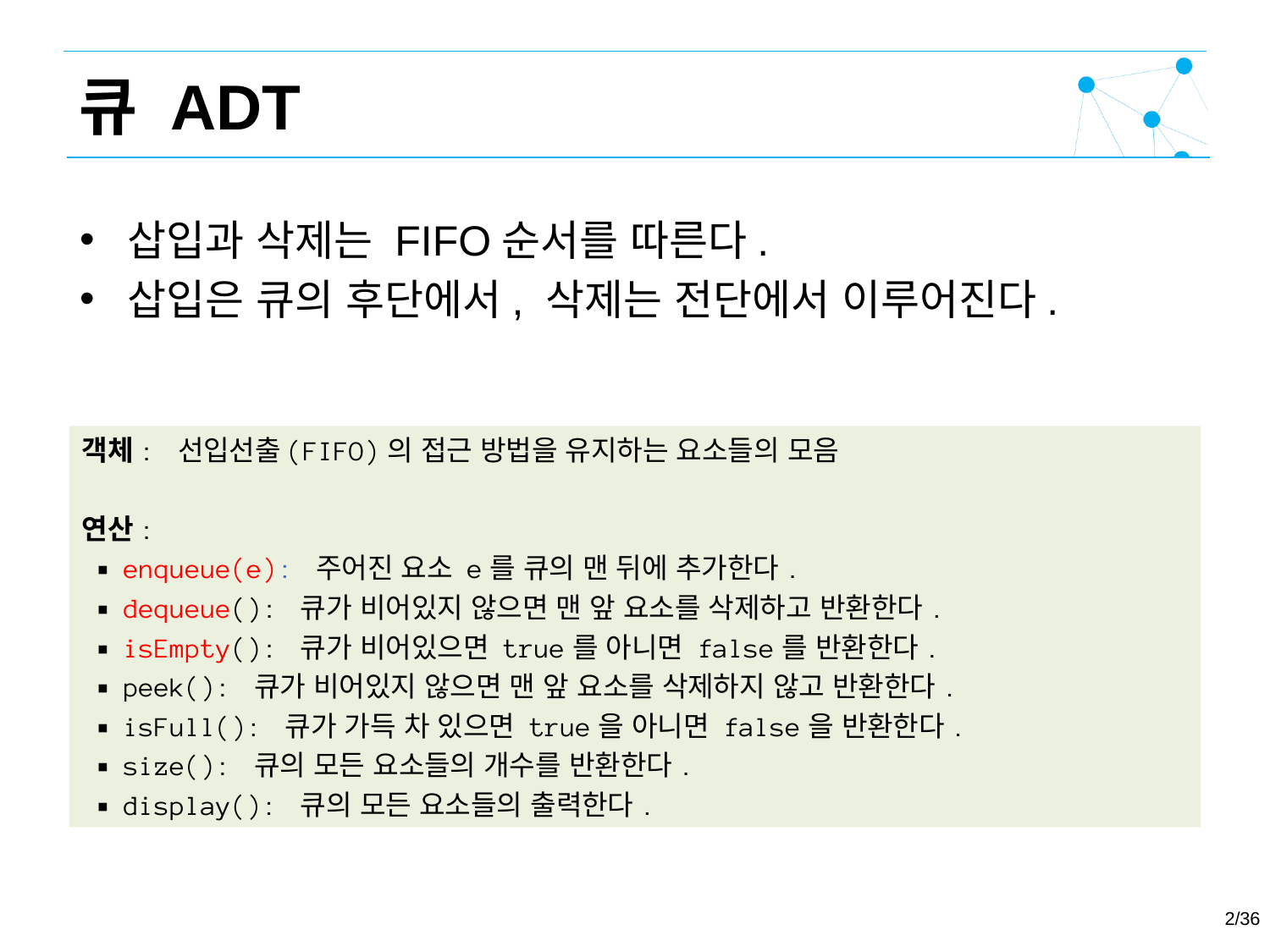

큐 ADT
삽입과 삭제는 FIFO순서를 따른다.
삽입은 큐의 후단에서, 삭제는 전단에서 이루어진다.

객체: 선입선출(FIFO)의 접근 방법을 유지하는 요소들의 모음

연산:
 ▪ enqueue(e): 주어진 요소 e를 큐의 맨 뒤에 추가한다.
 ▪ dequeue(): 큐가 비어있지 않으면 맨 앞 요소를 삭제하고 반환한다.
 ▪ isEmpty(): 큐가 비어있으면 true를 아니면 false를 반환한다.
 ▪ peek(): 큐가 비어있지 않으면 맨 앞 요소를 삭제하지 않고 반환한다.
 ▪ isFull(): 큐가 가득 차 있으면 true을 아니면 false을 반환한다.
 ▪ size(): 큐의 모든 요소들의 개수를 반환한다.
 ▪ display(): 큐의 모든 요소들의 출력한다.